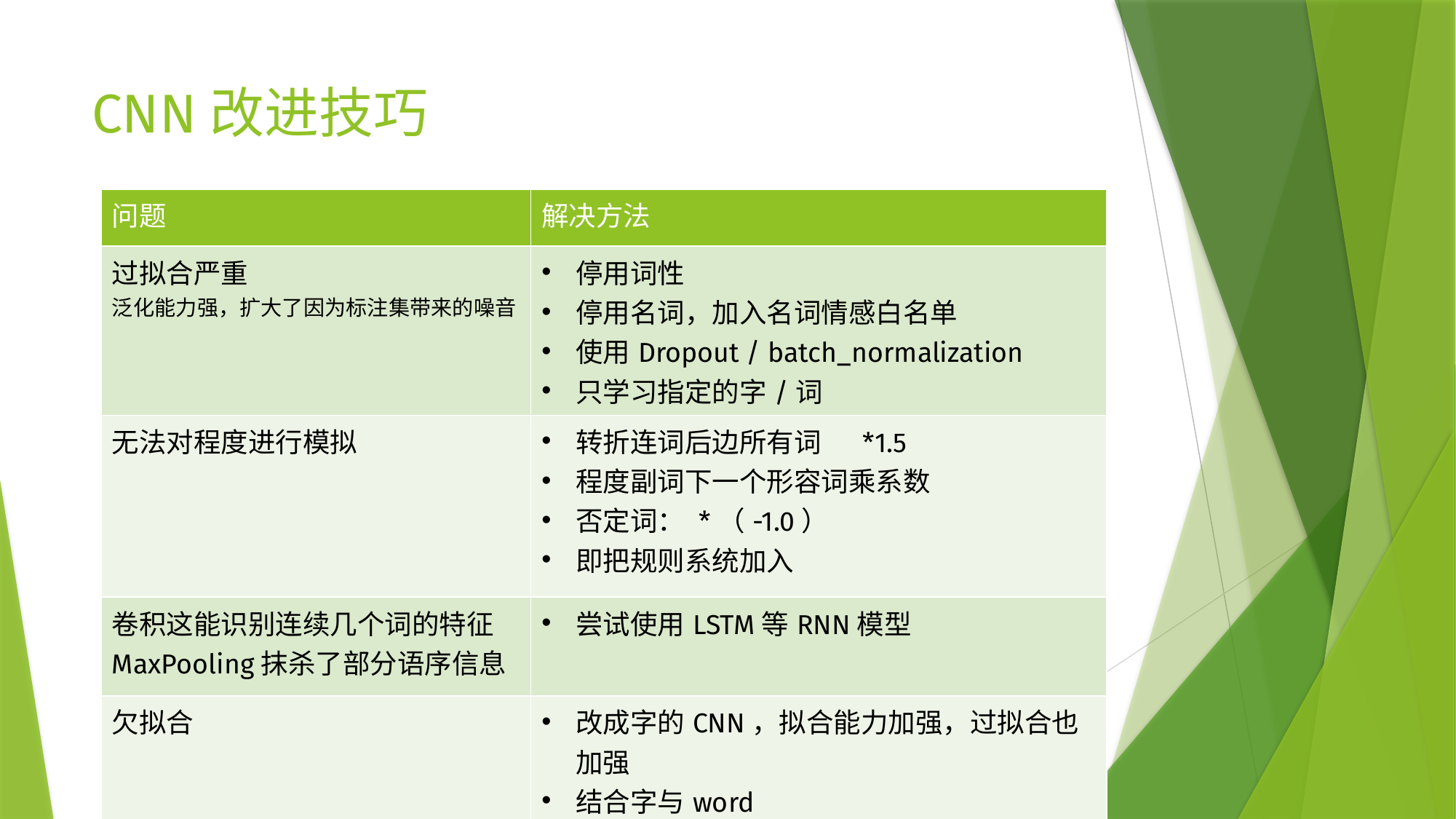

# CNN改进技巧
| 问题 | 解决方法 |
| --- | --- |
| 过拟合严重 泛化能力强，扩大了因为标注集带来的噪音 | 停用词性 停用名词，加入名词情感白名单 使用Dropout / batch\_normalization 只学习指定的字/词 |
| 无法对程度进行模拟 | 转折连词后边所有词 　\*1.5 程度副词下一个形容词乘系数 否定词： \*（-1.0） 即把规则系统加入 |
| 卷积这能识别连续几个词的特征 MaxPooling抹杀了部分语序信息 | 尝试使用LSTM等RNN模型 |
| 欠拟合 | 改成字的CNN，拟合能力加强，过拟合也加强 结合字与word |